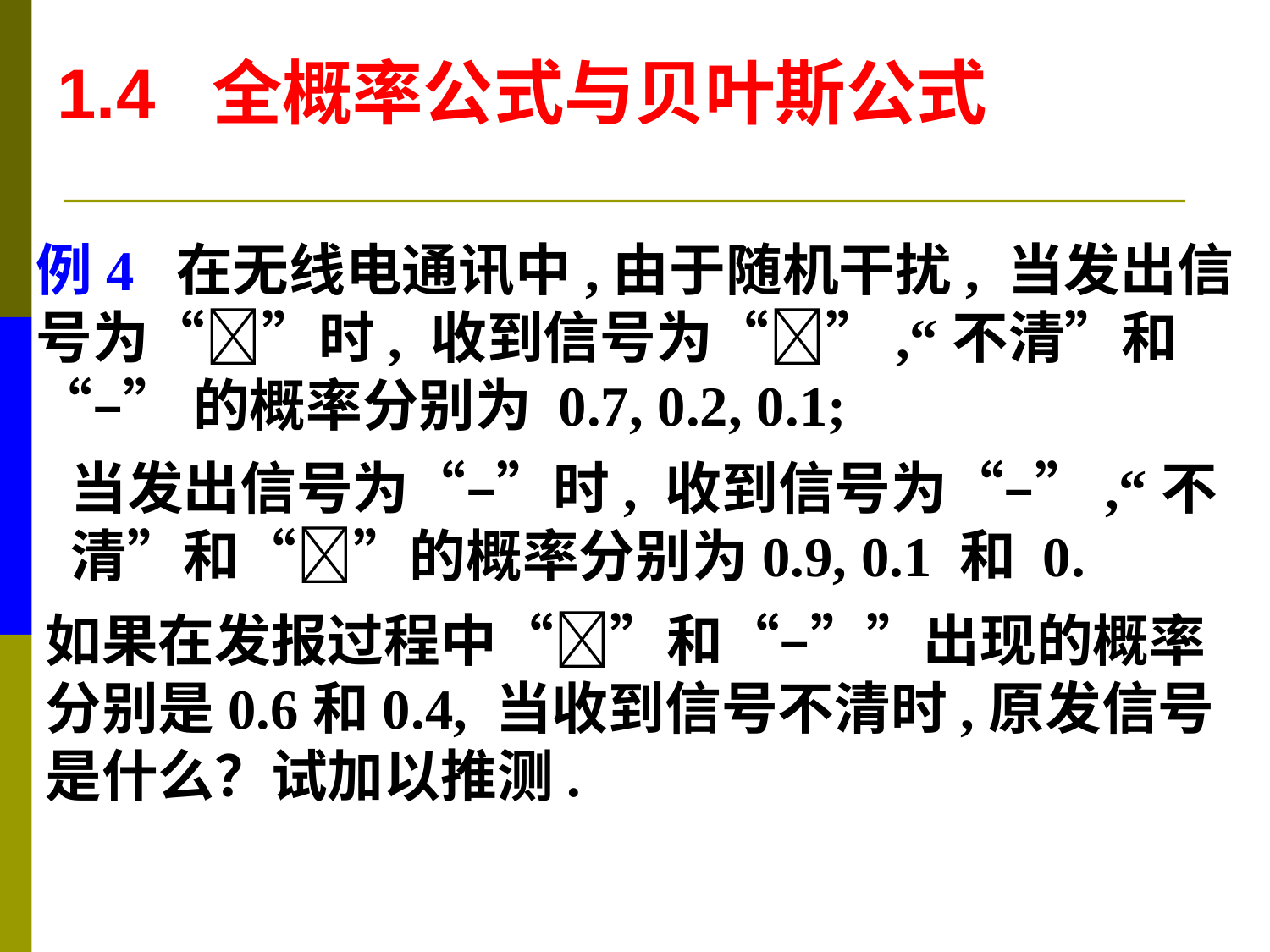

1.4  全概率公式与贝叶斯公式
例4  在无线电通讯中,由于随机干扰, 当发出信
号为“•”时, 收到信号为“•”,“不清”和
“–”的概率分别为 0.7, 0.2, 0.1;
当发出信号为“–”时, 收到信号为“–”,“不
清”和“•”的概率分别为0.9, 0.1 和 0.
如果在发报过程中“•”和“–””出现的概率
分别是0.6和0.4, 当收到信号不清时,原发信号
是什么？试加以推测.